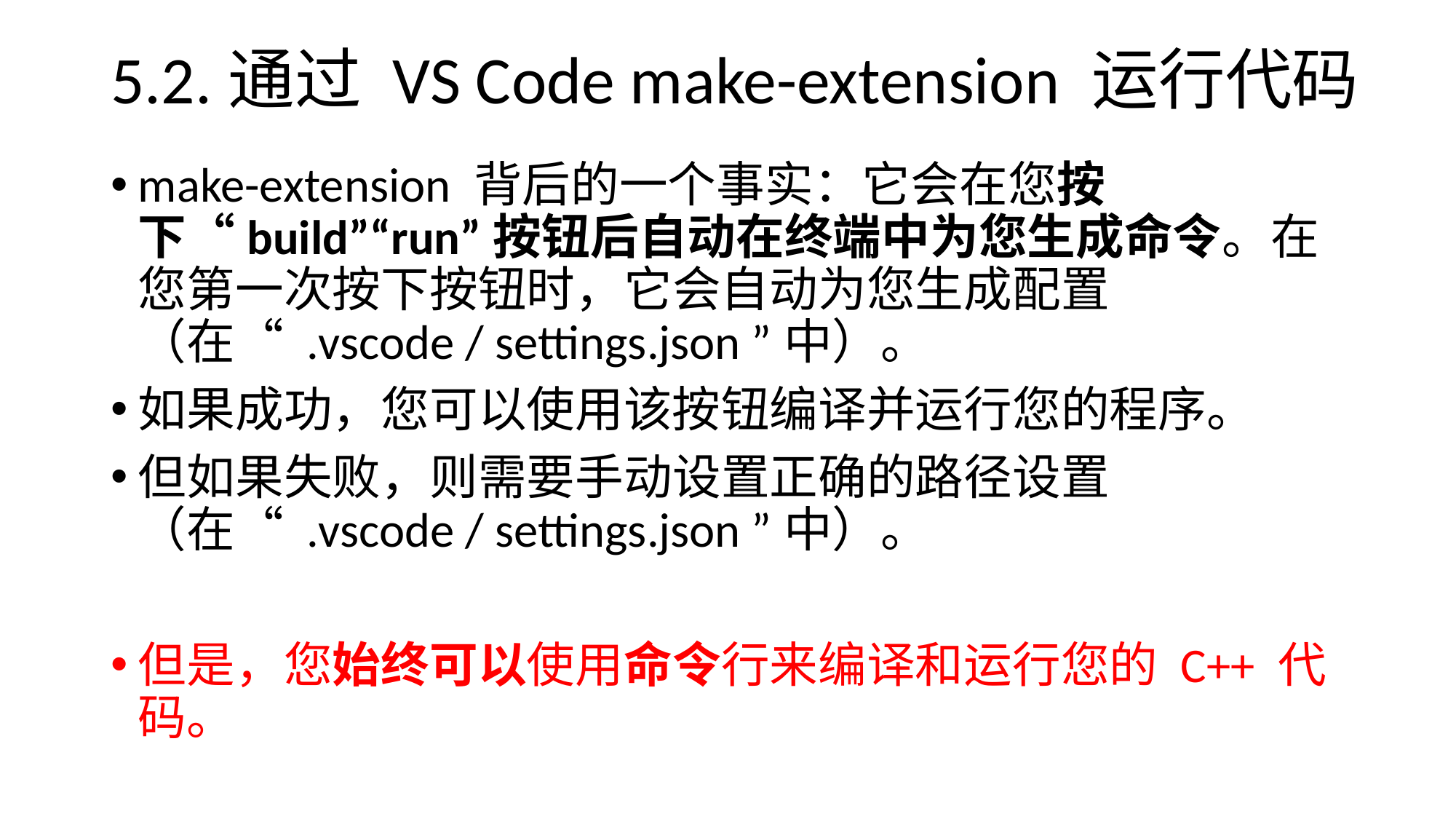

# 5.2.通过 VS Code make-extension 运行代码
make-extension 背后的一个事实：它会在您按下“build”“run”按钮后自动在终端中为您生成命令。在您第一次按下按钮时，它会自动为您生成配置（在“ .vscode / settings.json ”中）。
如果成功，您可以使用该按钮编译并运行您的程序。
但如果失败，则需要手动设置正确的路径设置（在“ .vscode / settings.json ”中）。

但是，您始终可以使用命令行来编译和运行您的 C++ 代码。